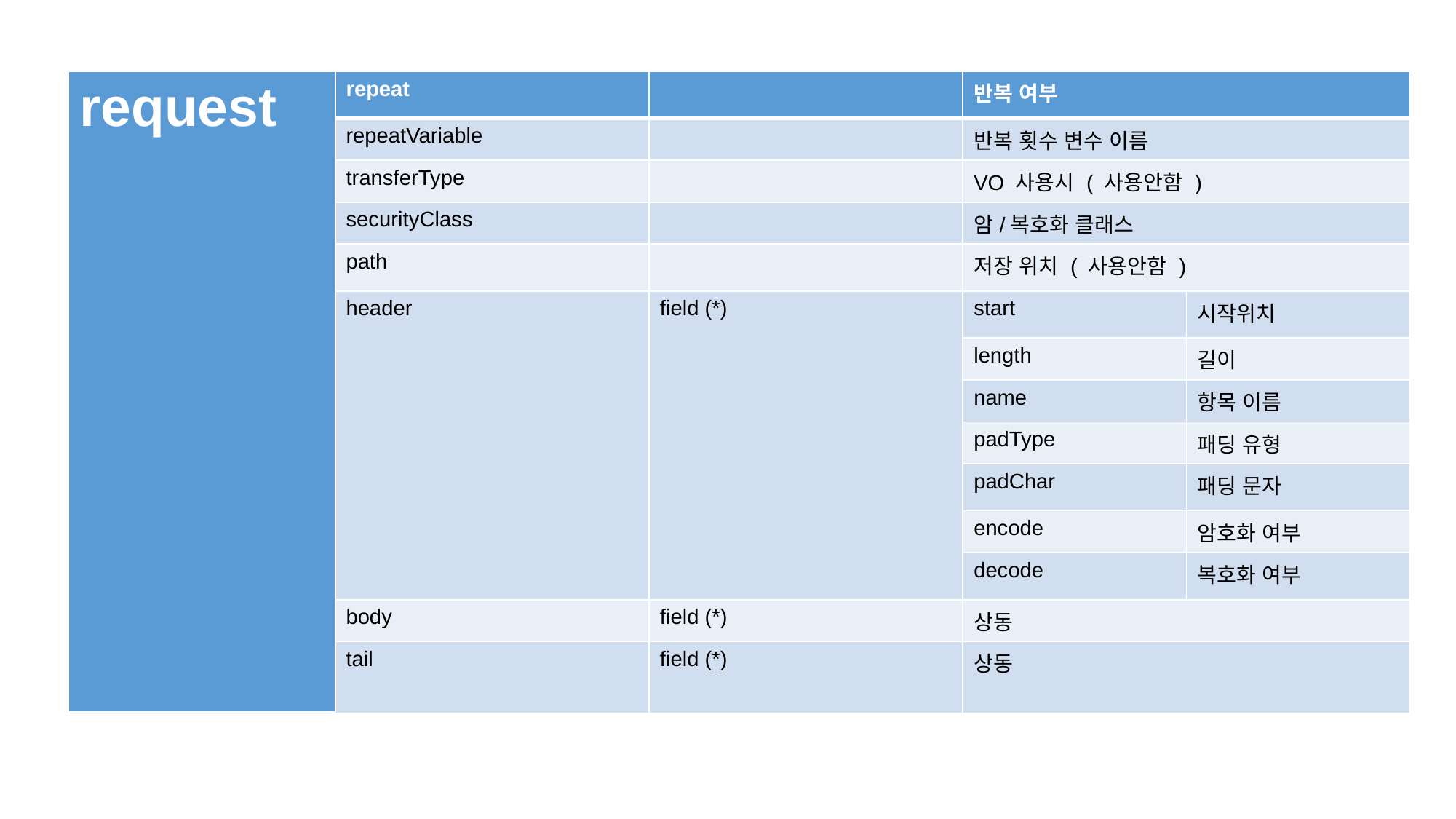

| request | repeat |  | 반복 여부 |  |
| --- | --- | --- | --- | --- |
|  | repeatVariable |  | 반복 횟수 변수 이름 |  |
|  | transferType |  | VO 사용시 ( 사용안함 ) |  |
|  | securityClass |  | 암/복호화 클래스 |  |
|  | path |  | 저장 위치 ( 사용안함 ) |  |
|  | header | field (\*) | start | 시작위치 |
|  |  |  | length | 길이 |
|  |  |  | name | 항목 이름 |
|  |  |  | padType | 패딩 유형 |
|  |  |  | padChar | 패딩 문자 |
|  |  |  | encode | 암호화 여부 |
|  |  |  | decode | 복호화 여부 |
|  | body | field (\*) | 상동 |  |
|  | tail | field (\*) | 상동 |  |